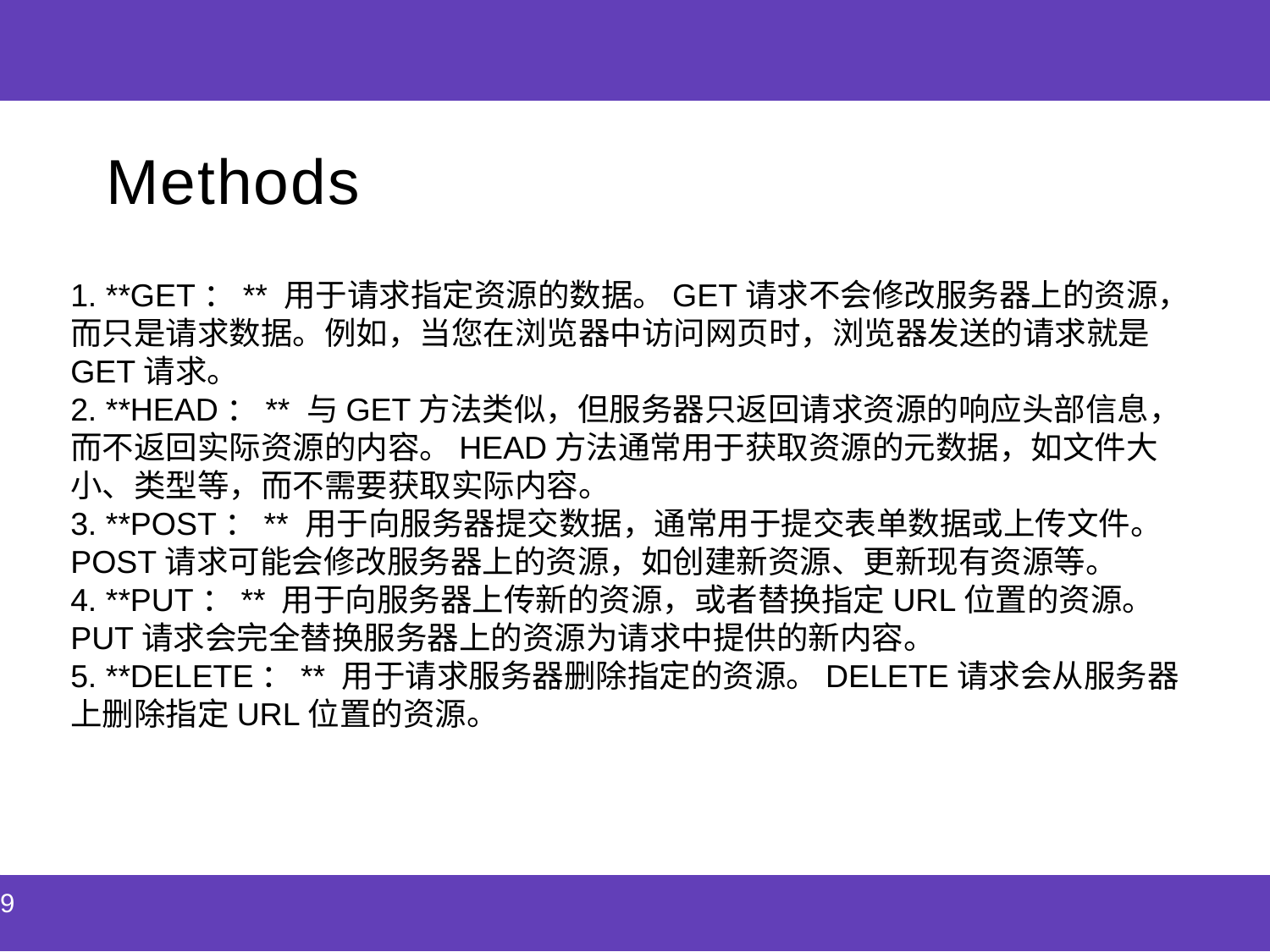

|  |
| --- |

Methods

1. **GET：** 用于请求指定资源的数据。GET请求不会修改服务器上的资源，而只是请求数据。例如，当您在浏览器中访问网页时，浏览器发送的请求就是GET请求。
2. **HEAD：** 与GET方法类似，但服务器只返回请求资源的响应头部信息，而不返回实际资源的内容。HEAD方法通常用于获取资源的元数据，如文件大小、类型等，而不需要获取实际内容。
3. **POST：** 用于向服务器提交数据，通常用于提交表单数据或上传文件。POST请求可能会修改服务器上的资源，如创建新资源、更新现有资源等。
4. **PUT：** 用于向服务器上传新的资源，或者替换指定URL位置的资源。PUT请求会完全替换服务器上的资源为请求中提供的新内容。
5. **DELETE：** 用于请求服务器删除指定的资源。DELETE请求会从服务器上删除指定URL位置的资源。
| 9 |
| --- |